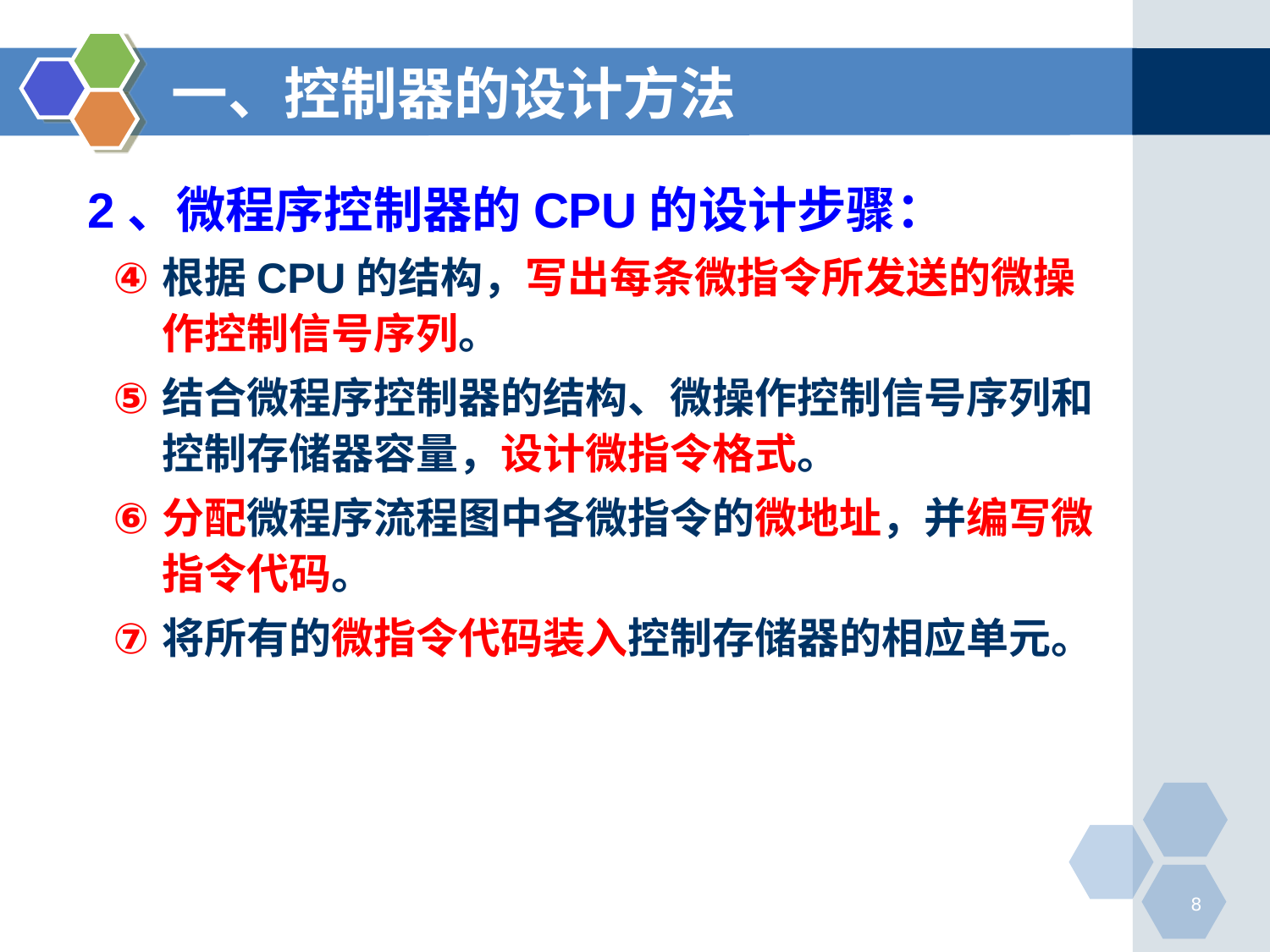

# 一、控制器的设计方法
2、微程序控制器的CPU的设计步骤：
根据CPU的结构，写出每条微指令所发送的微操作控制信号序列。
结合微程序控制器的结构、微操作控制信号序列和控制存储器容量，设计微指令格式。
分配微程序流程图中各微指令的微地址，并编写微指令代码。
将所有的微指令代码装入控制存储器的相应单元。
8